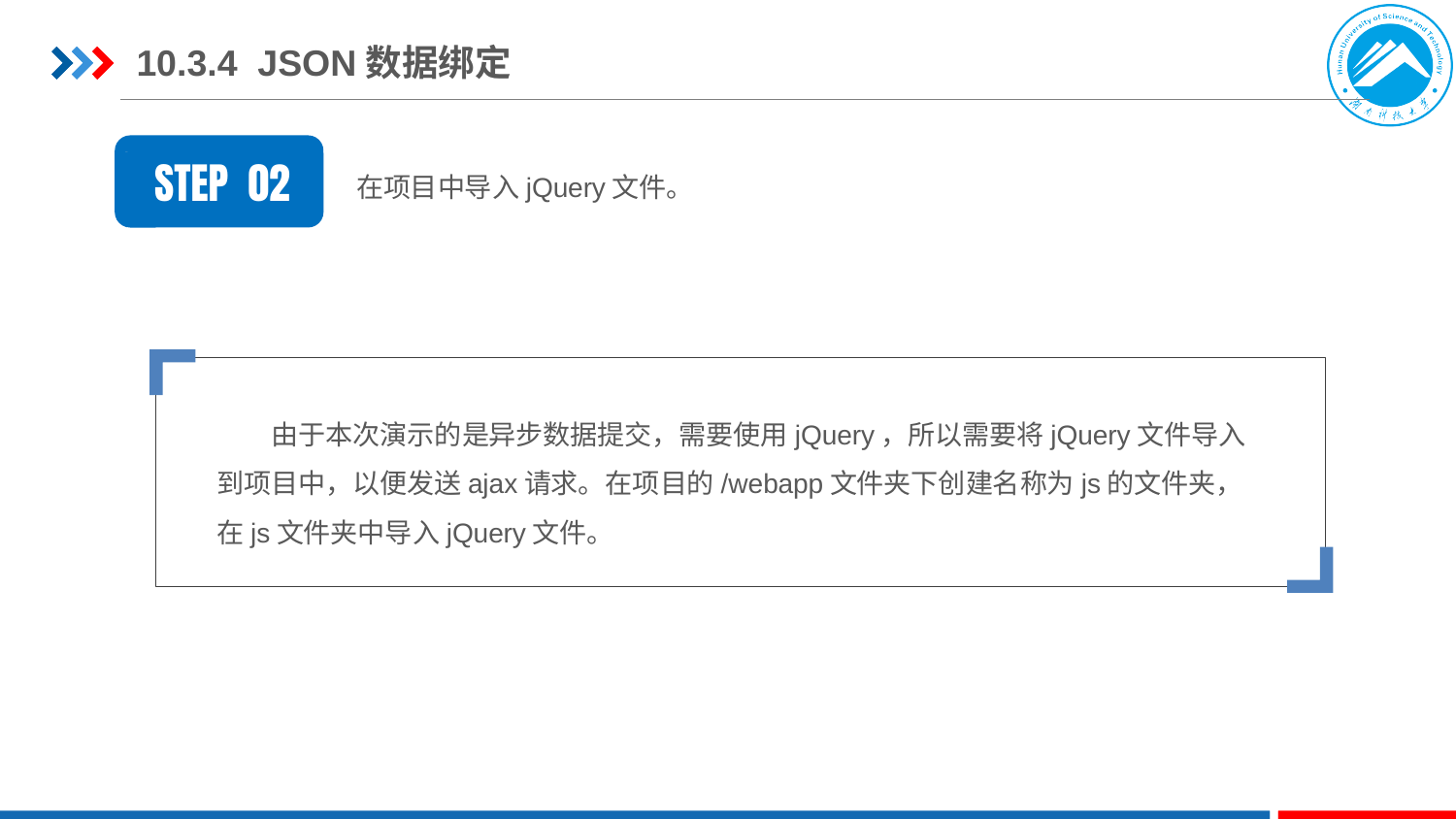

10.3.4  JSON数据绑定

在项目中导入jQuery文件。
STEP  02

        由于本次演示的是异步数据提交，需要使用jQuery，所以需要将jQuery文件导入到项目中，以便发送ajax请求。在项目的/webapp文件夹下创建名称为js的文件夹，在js文件夹中导入jQuery文件。